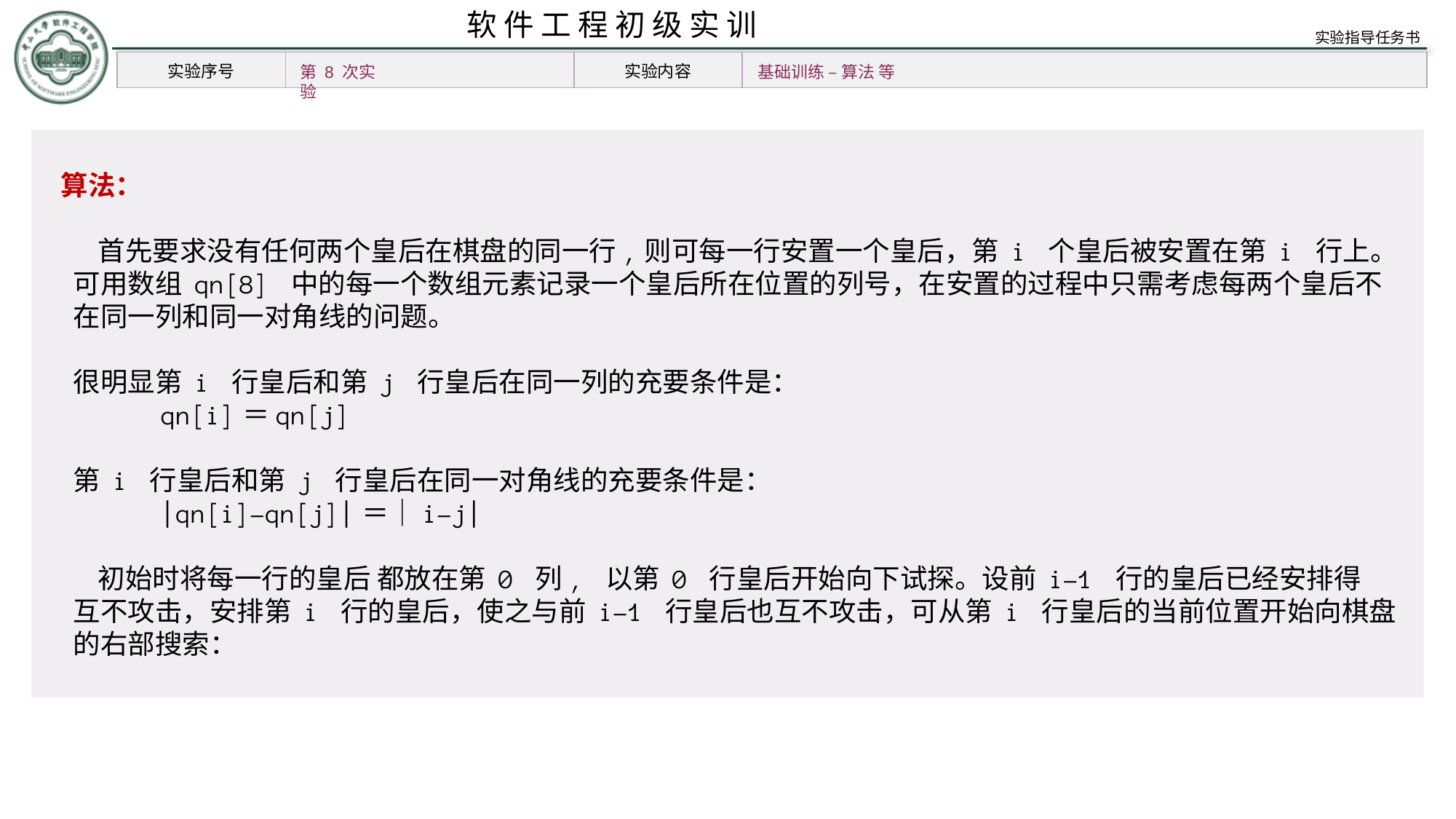

基础训练 – 算法 等
第 8 次实验

  算法：

        首先要求没有任何两个皇后在棋盘的同一行,则可每一行安置一个皇后，第 i 个皇后被安置在第 i 行上。
    可用数组 qn[8] 中的每一个数组元素记录一个皇后所在位置的列号，在安置的过程中只需考虑每两个皇后不
    在同一列和同一对角线的问题。

    很明显第 i 行皇后和第 j 行皇后在同一列的充要条件是：
        qn[i]＝qn[j]

    第 i 行皇后和第 j 行皇后在同一对角线的充要条件是：
        │qn[i]-qn[j]│＝│i-j│

        初始时将每一行的皇后 都放在第 0 列, 以第 0 行皇后开始向下试探。设前 i-1 行的皇后已经安排得
    互不攻击，安排第 i 行的皇后，使之与前 i-1 行皇后也互不攻击，可从第 i 行皇后的当前位置开始向棋盘
    的右部搜索：